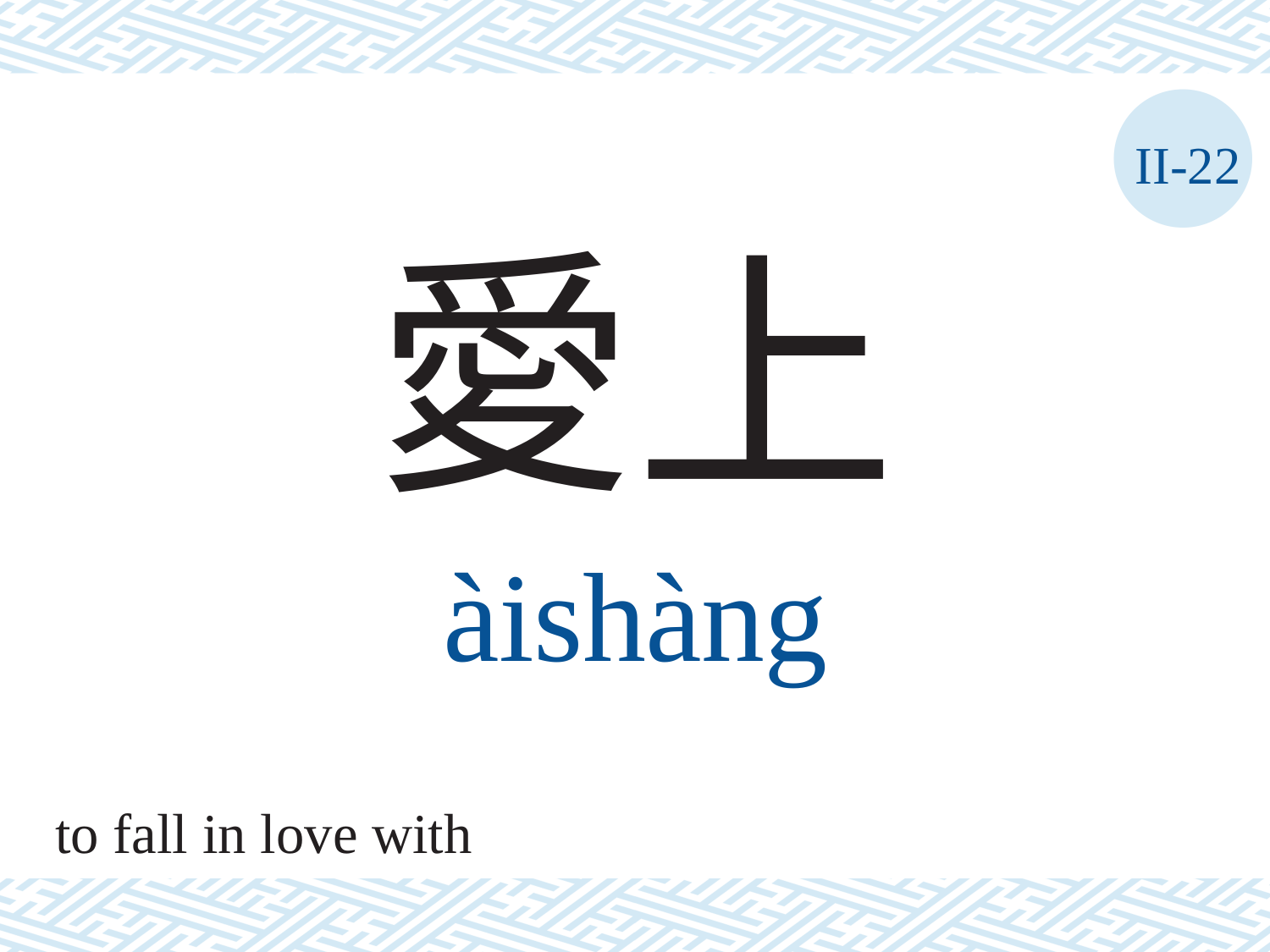

II-22
愛上
àishàng
to fall in love with